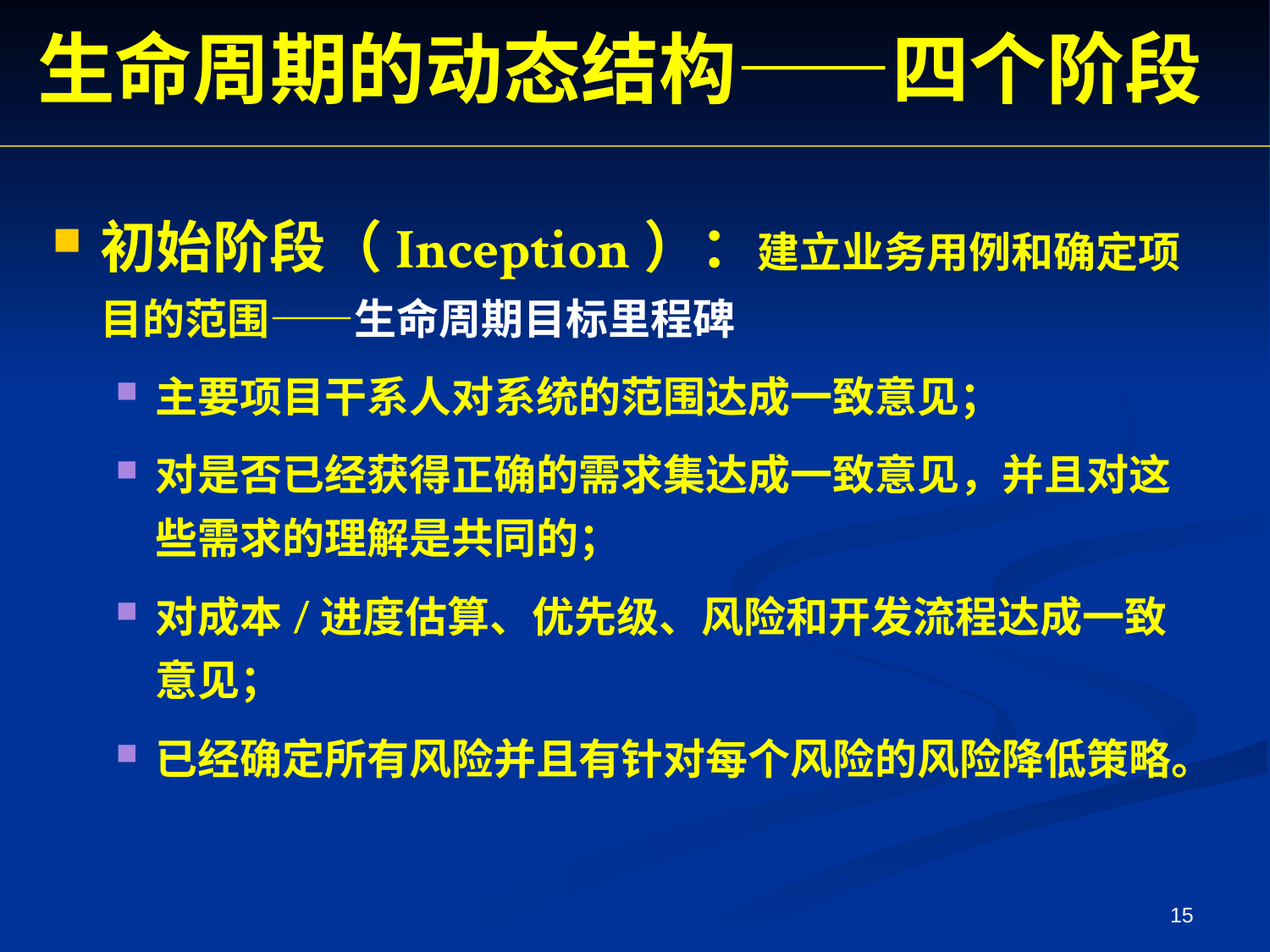

生命周期的动态结构——四个阶段

初始阶段（Inception）：建立业务用例和确定项目的范围——生命周期目标里程碑
主要项目干系人对系统的范围达成一致意见；
对是否已经获得正确的需求集达成一致意见，并且对这些需求的理解是共同的；
对成本/进度估算、优先级、风险和开发流程达成一致意见；
已经确定所有风险并且有针对每个风险的风险降低策略。
15